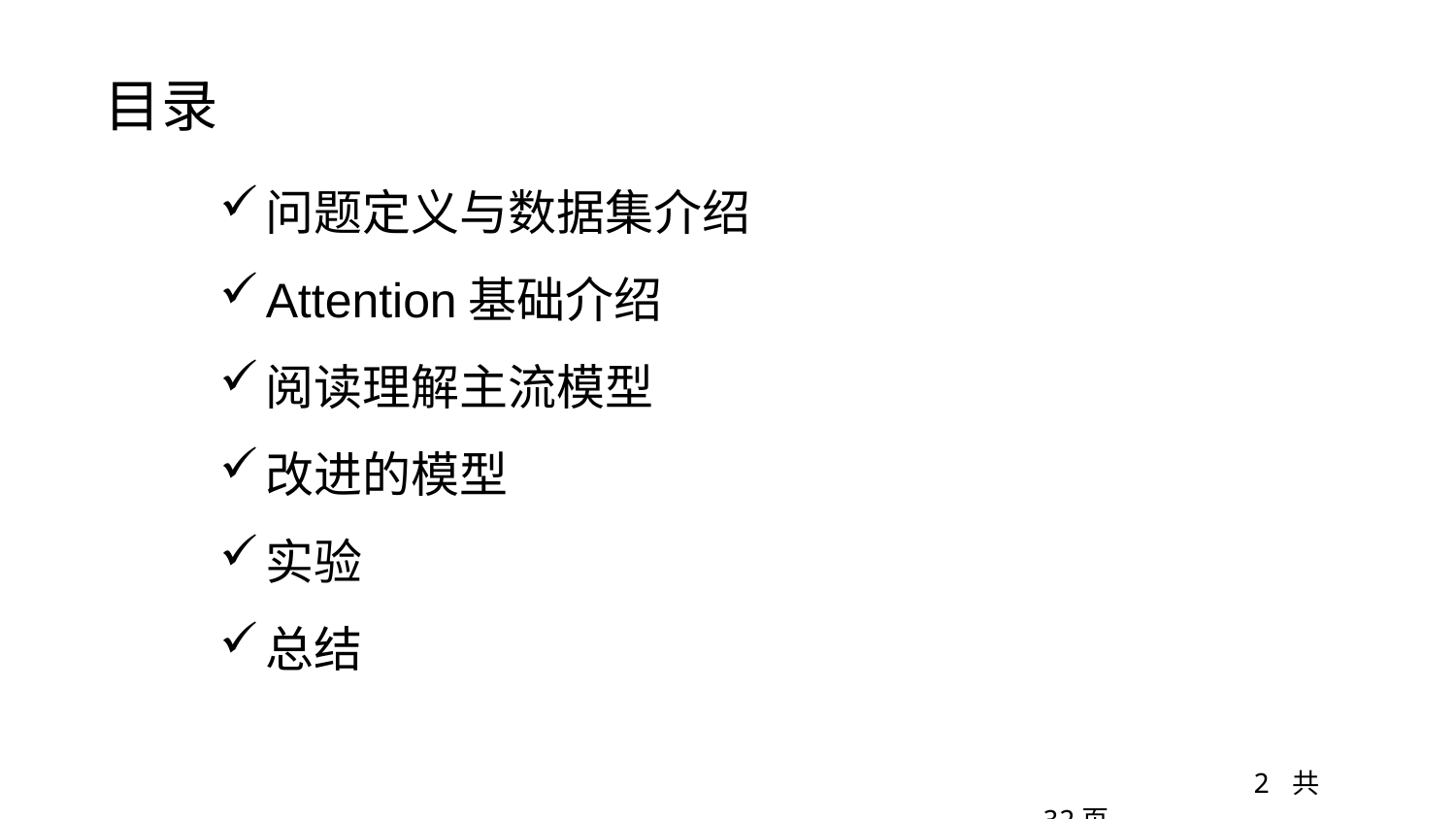

目录
问题定义与数据集介绍
Attention基础介绍
阅读理解主流模型
改进的模型
实验
总结

	    2 共32页